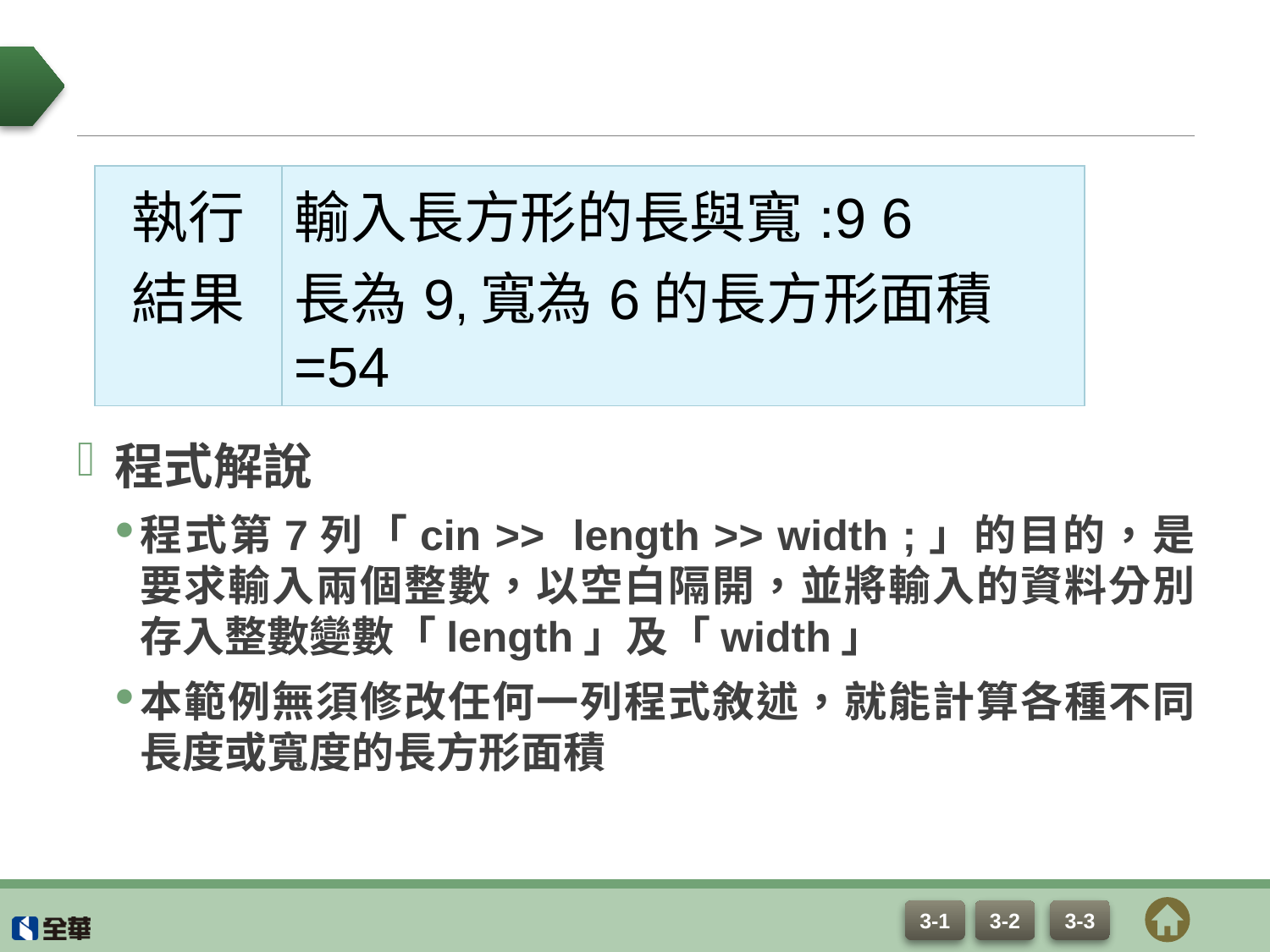

#

程式解說
程式第7列「cin >>  length >> width ;」的目的，是要求輸入兩個整數，以空白隔開，並將輸入的資料分別存入整數變數「length」及「width」
本範例無須修改任何一列程式敘述，就能計算各種不同長度或寬度的長方形面積
| 執行結果 | 輸入長方形的長與寬:9 6 長為9,寬為6的長方形面積=54 |
| --- | --- |